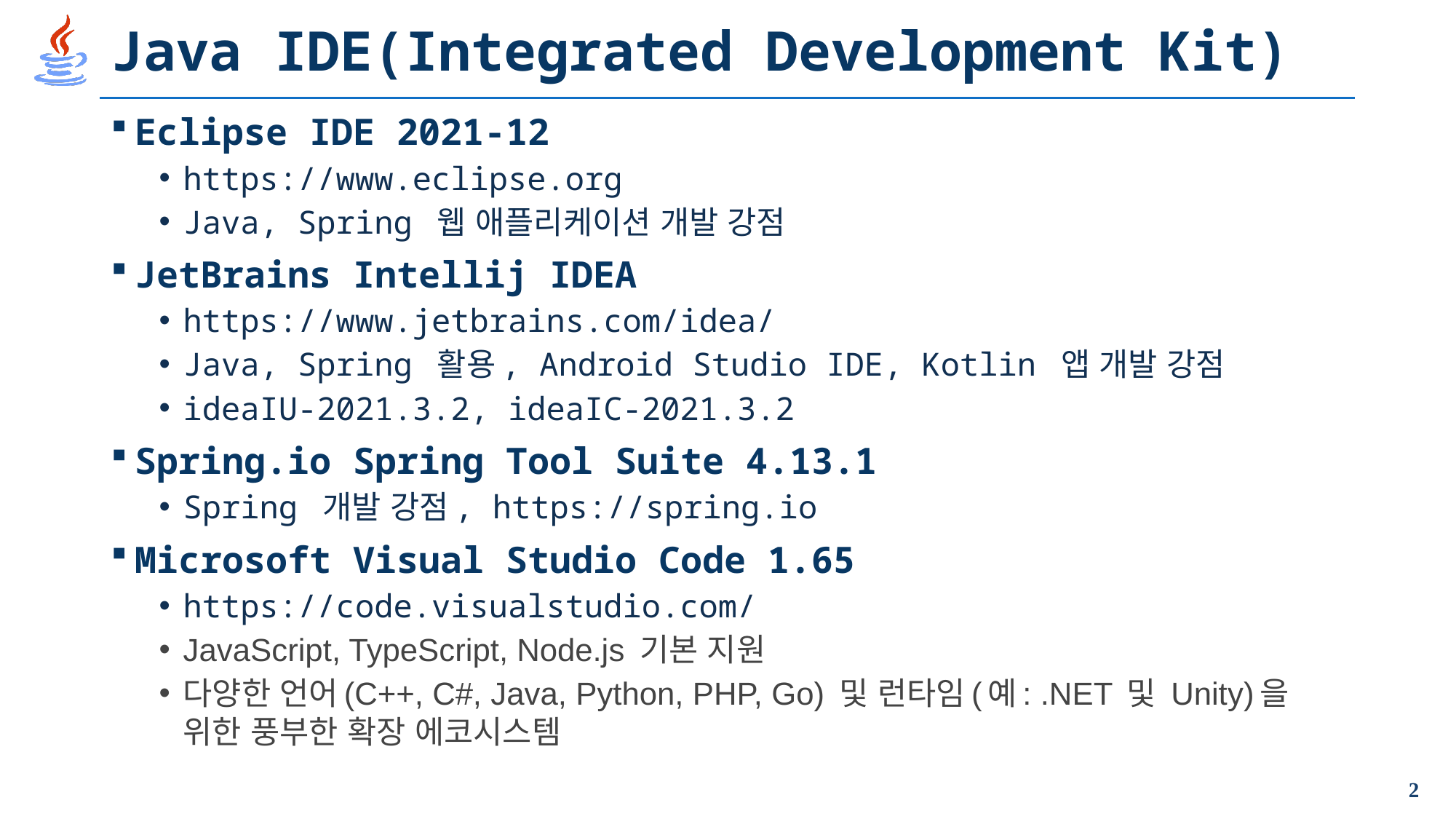

# Java IDE(Integrated Development Kit)
Eclipse IDE 2021-12
https://www.eclipse.org
Java, Spring 웹 애플리케이션 개발 강점
JetBrains Intellij IDEA
https://www.jetbrains.com/idea/
Java, Spring 활용, Android Studio IDE, Kotlin 앱 개발 강점
ideaIU-2021.3.2, ideaIC-2021.3.2
Spring.io Spring Tool Suite 4.13.1
Spring 개발 강점, https://spring.io
Microsoft Visual Studio Code 1.65
https://code.visualstudio.com/
JavaScript, TypeScript, Node.js 기본 지원
다양한 언어(C++, C#, Java, Python, PHP, Go) 및 런타임(예: .NET 및 Unity)을 위한 풍부한 확장 에코시스템
2